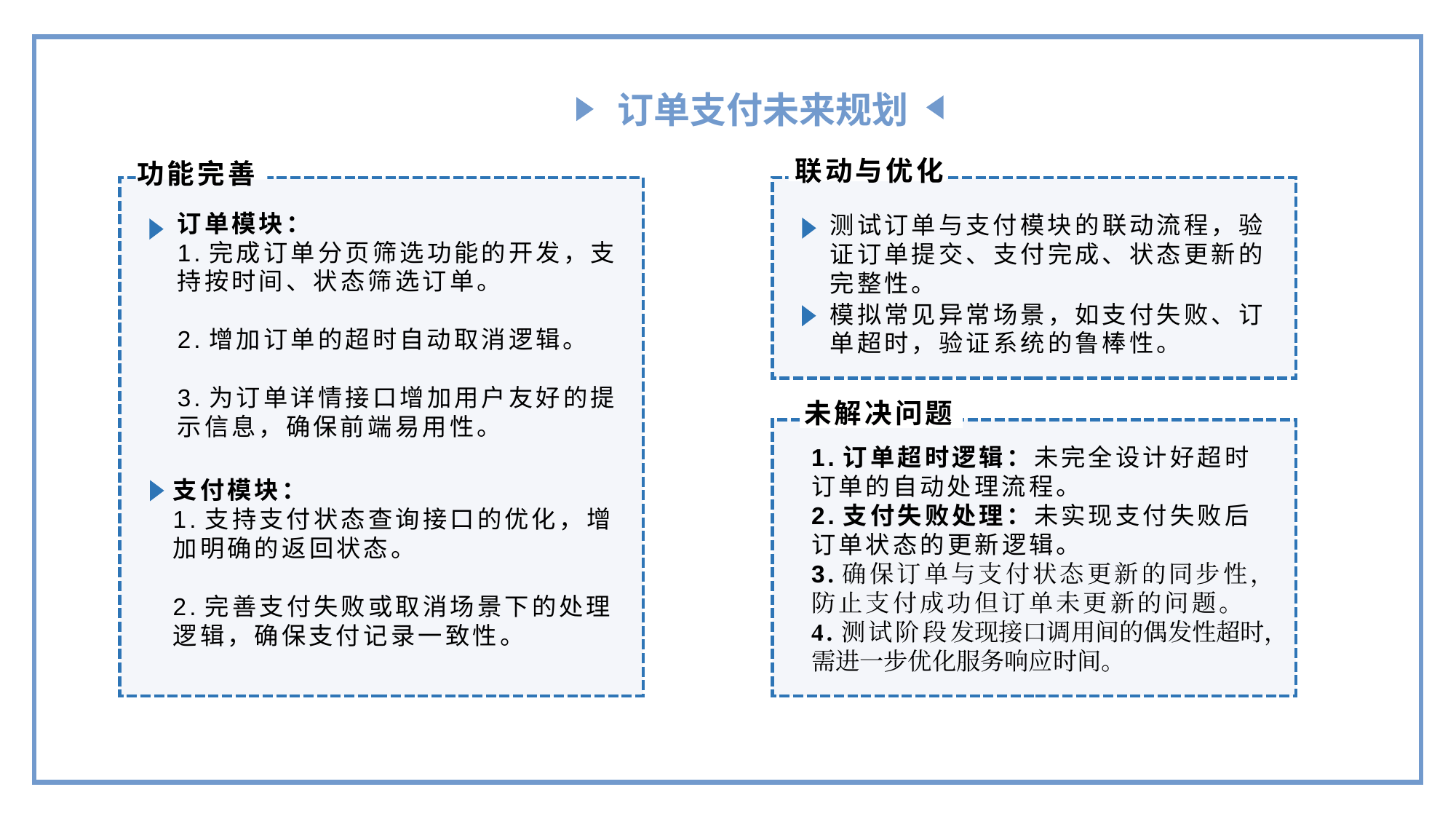

订单支付未来规划

联动与优化
功能完善

订单模块：
1.完成订单分页筛选功能的开发，支持按时间、状态筛选订单。

2.增加订单的超时自动取消逻辑。

3.为订单详情接口增加用户友好的提示信息，确保前端易用性。
测试订单与支付模块的联动流程，验证订单提交、支付完成、状态更新的完整性。

模拟常见异常场景，如支付失败、订单超时，验证系统的鲁棒性。

未解决问题

1.订单超时逻辑：未完全设计好超时订单的自动处理流程。
2.支付失败处理：未实现支付失败后订单状态的更新逻辑。
3.确保订单与支付状态更新的同步性，防止支付成功但订单未更新的问题。
4.测试阶段发现接口调用间的偶发性超时，需进一步优化服务响应时间。
榜样引领
社会服务
支付模块：
1.支持支付状态查询接口的优化，增加明确的返回状态。

2.完善支付失败或取消场景下的处理逻辑，确保支付记录一致性。